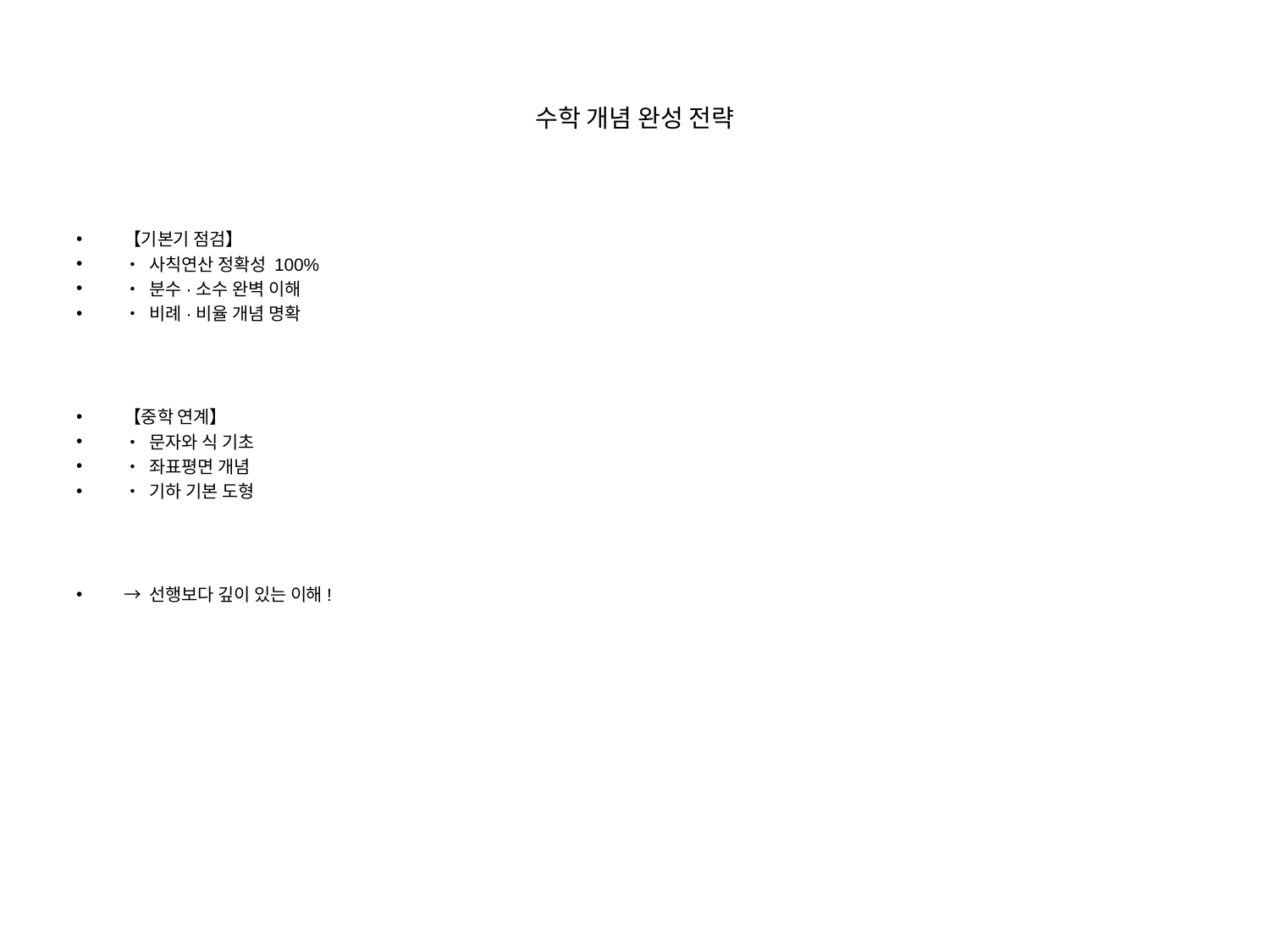

# 수학 개념 완성 전략
【기본기 점검】
• 사칙연산 정확성 100%
• 분수·소수 완벽 이해
• 비례·비율 개념 명확

【중학 연계】
• 문자와 식 기초
• 좌표평면 개념
• 기하 기본 도형

→ 선행보다 깊이 있는 이해!